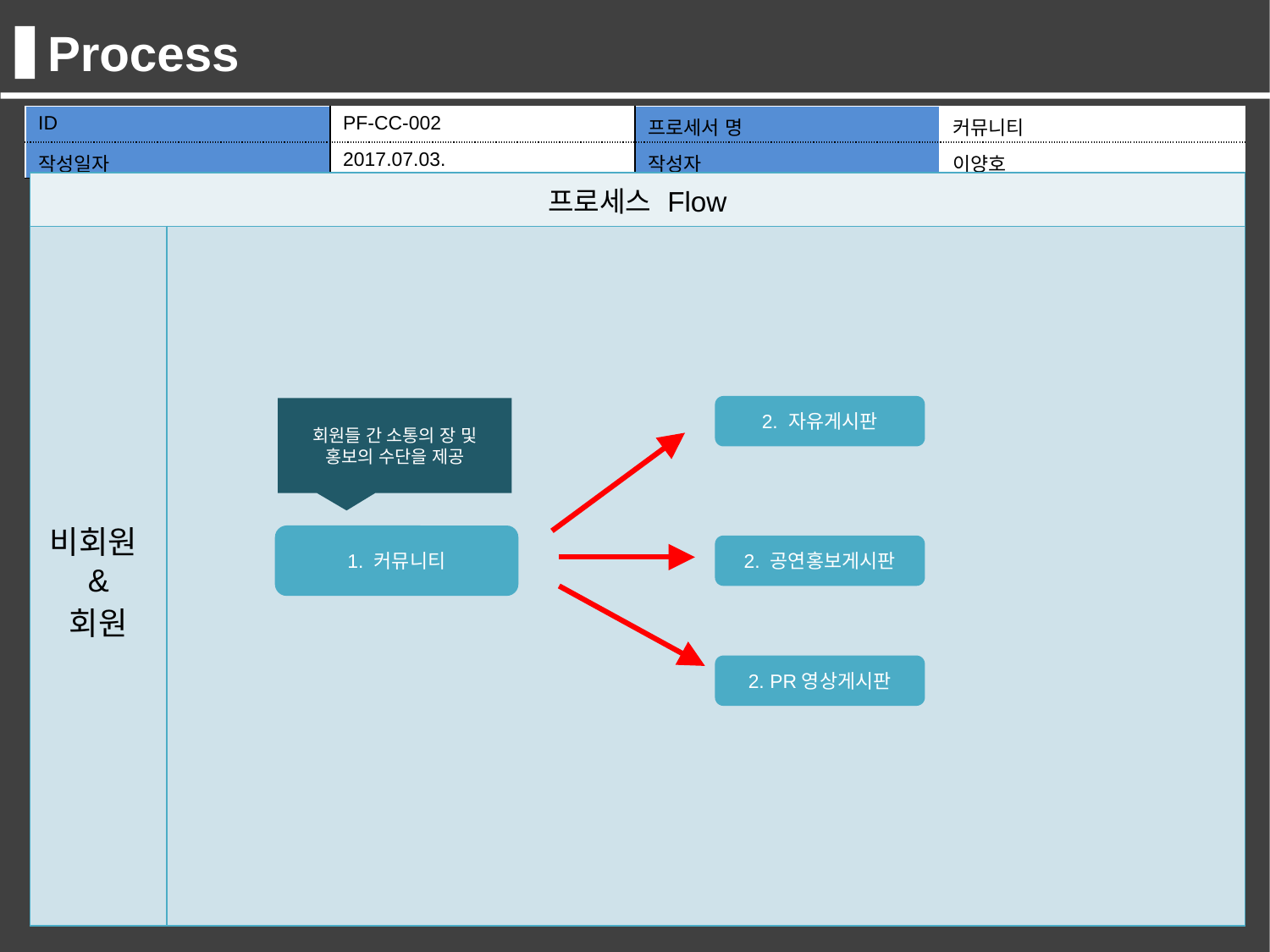

Process

| ID | PF-CC-002 | 프로세서 명 | 커뮤니티 |
| --- | --- | --- | --- |
| 작성일자 | 2017.07.03. | 작성자 | 이양호 |
| 프로세스 Flow |  |
| --- | --- |
| 비회원& 회원 |  |
2. 자유게시판
회원들 간 소통의 장 및 홍보의 수단을 제공
1. 커뮤니티
2. 공연홍보게시판
2. PR영상게시판